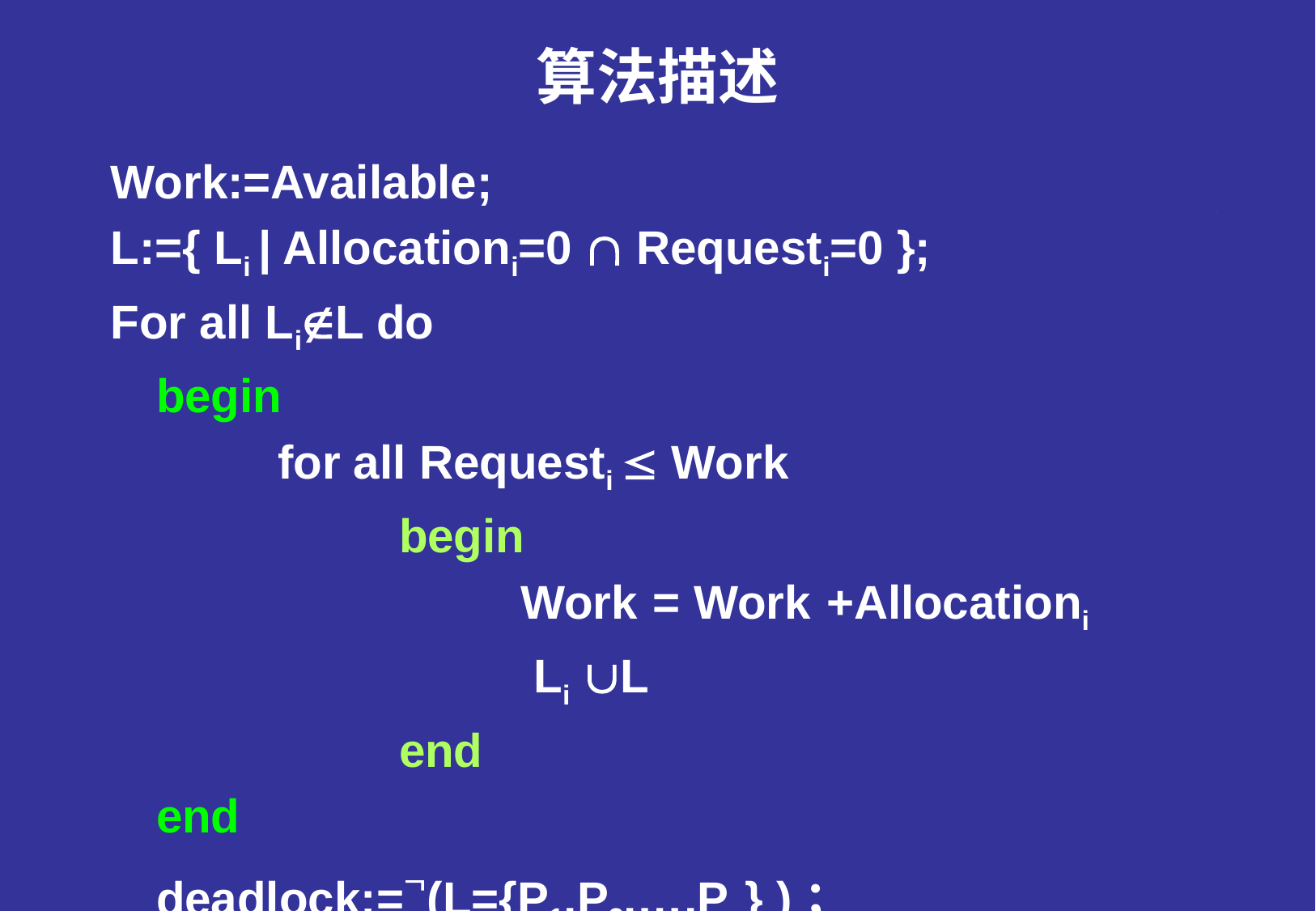

# 算法描述
Work:=Available;
L:={ Li | Allocationi=0 ∩ Requesti=0 };
For all Li∉L do
	begin
		for all Requesti ≤ Work
			begin
				Work  = Work  +Allocationi
				 Li ∪L
			end
	end
	deadlock:=¬(L={P1,P2,…,Pn} )；